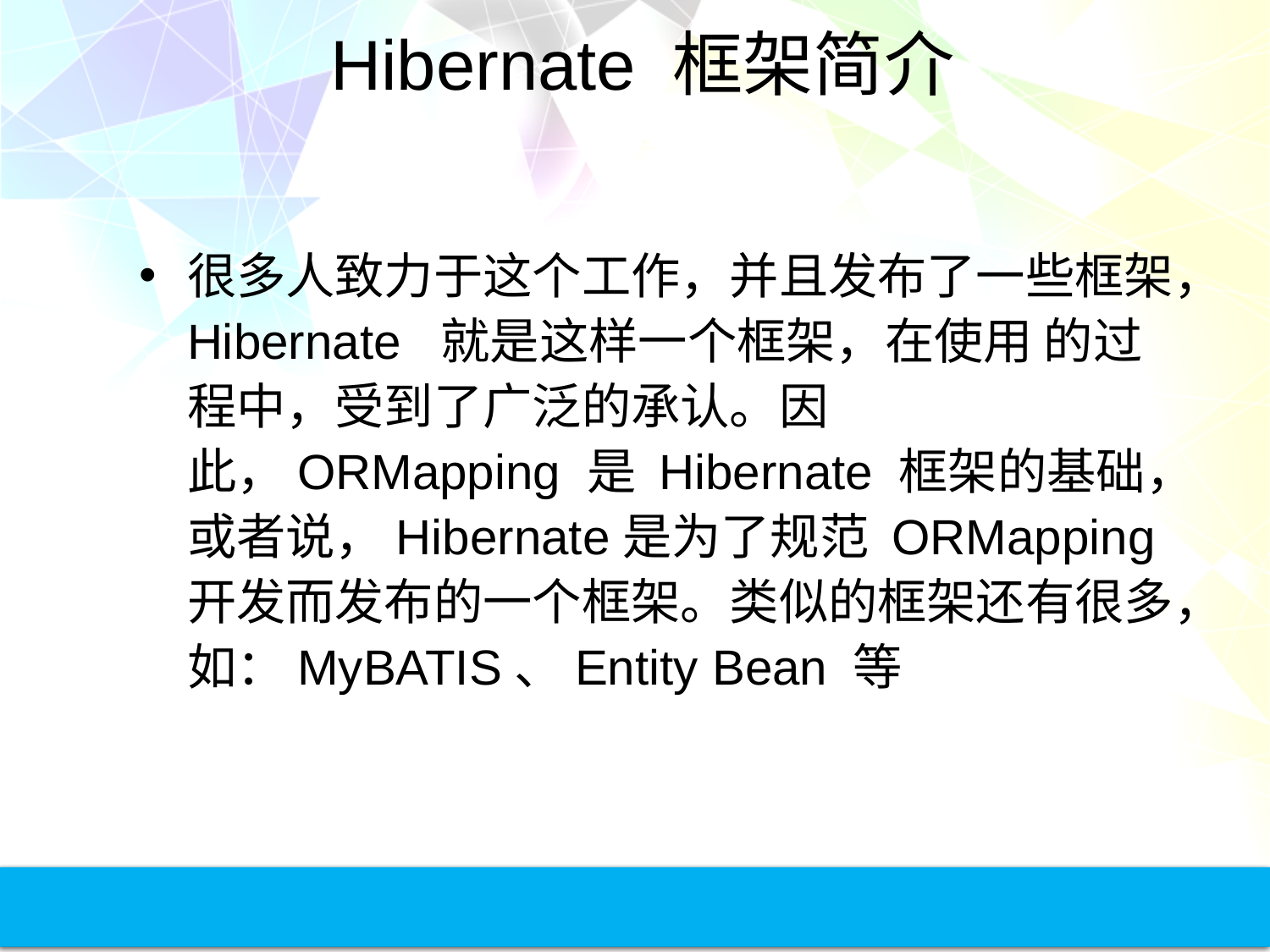

# Hibernate 框架简介
很多人致力于这个工作，并且发布了一些框架，Hibernate  就是这样一个框架，在使用 的过程中，受到了广泛的承认。因此，ORMapping 是 Hibernate 框架的基础，或者说，Hibernate是为了规范 ORMapping 开发而发布的一个框架。类似的框架还有很多，如：MyBATIS、Entity Bean 等